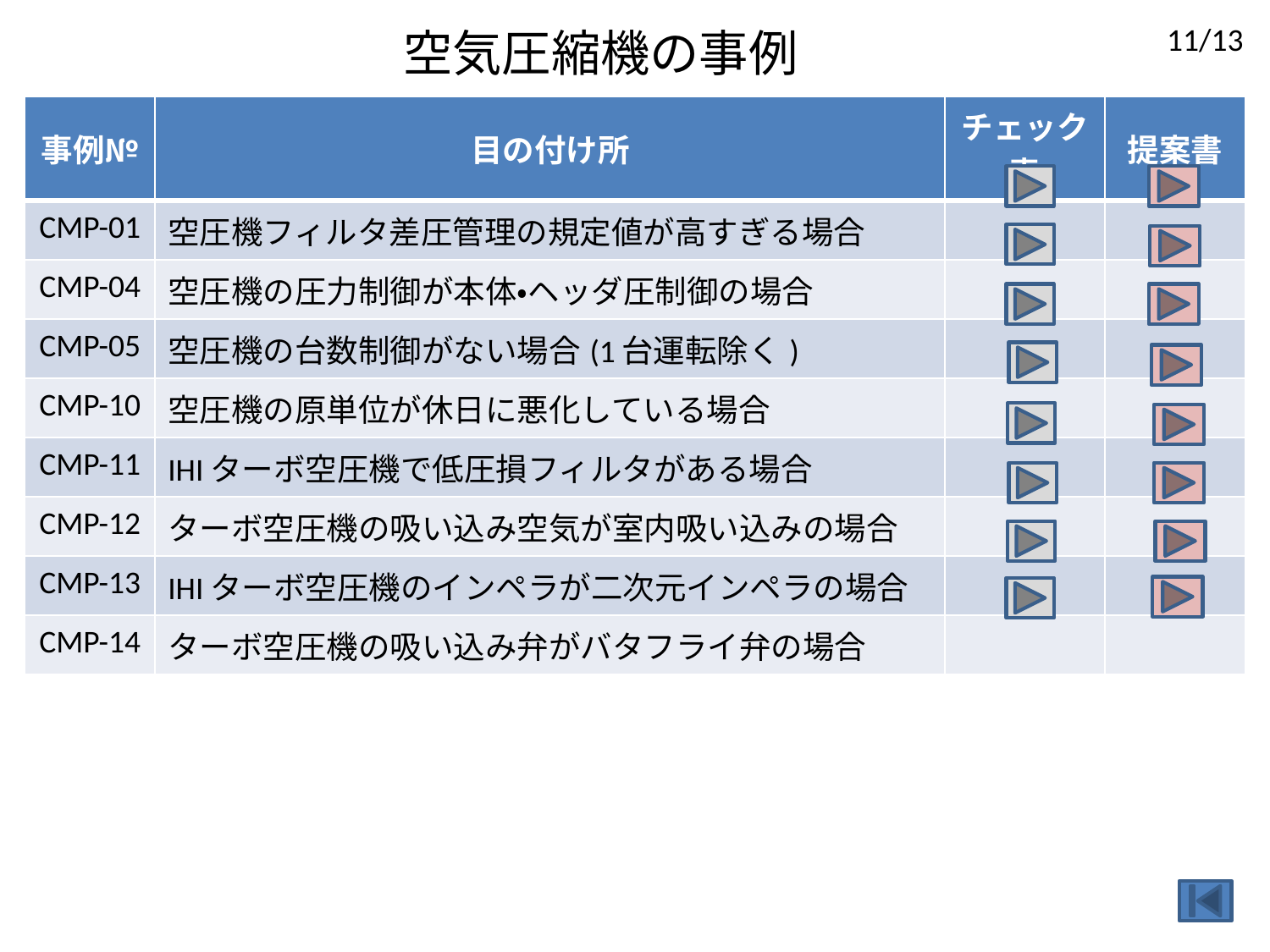

11/13
空気圧縮機の事例
| 事例№ | 目の付け所 | チェック表 | 提案書 |
| --- | --- | --- | --- |
| CMP-01 | 空圧機フィルタ差圧管理の規定値が高すぎる場合 |  |  |
| CMP-04 | 空圧機の圧力制御が本体・ヘッダ圧制御の場合 |  |  |
| CMP-05 | 空圧機の台数制御がない場合(1台運転除く) |  |  |
| CMP-10 | 空圧機の原単位が休日に悪化している場合 |  |  |
| CMP-11 | IHIターボ空圧機で低圧損フィルタがある場合 |  |  |
| CMP-12 | ターボ空圧機の吸い込み空気が室内吸い込みの場合 |  |  |
| CMP-13 | IHIターボ空圧機のインペラが二次元インペラの場合 |  |  |
| CMP-14 | ターボ空圧機の吸い込み弁がバタフライ弁の場合 |  |  |